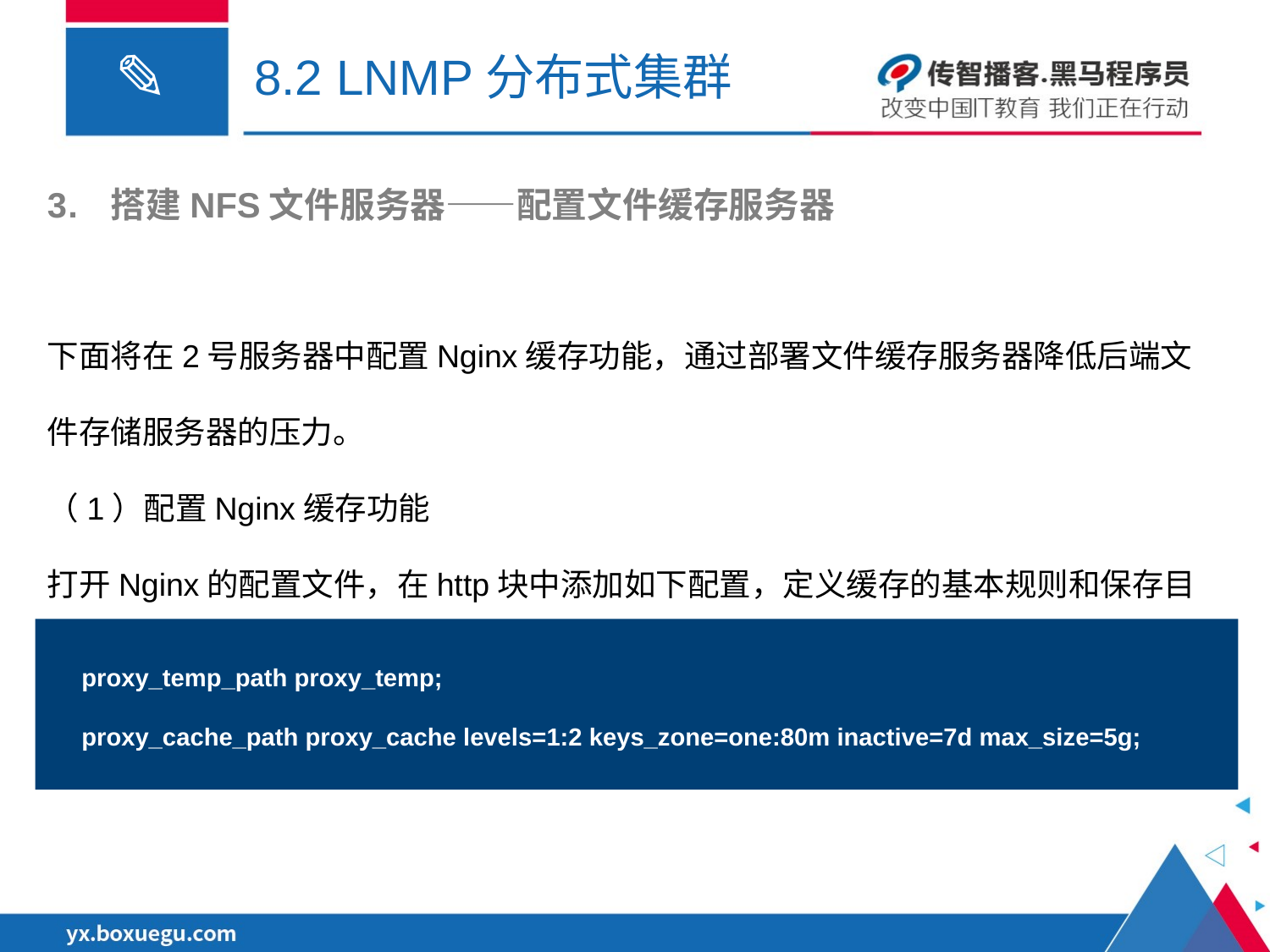

# 8.2 LNMP分布式集群
搭建NFS文件服务器——配置文件缓存服务器
下面将在2号服务器中配置Nginx缓存功能，通过部署文件缓存服务器降低后端文件存储服务器的压力。
（1）配置Nginx缓存功能
打开Nginx的配置文件，在http块中添加如下配置，定义缓存的基本规则和保存目录。

proxy_temp_path proxy_temp;
proxy_cache_path proxy_cache levels=1:2 keys_zone=one:80m inactive=7d max_size=5g;